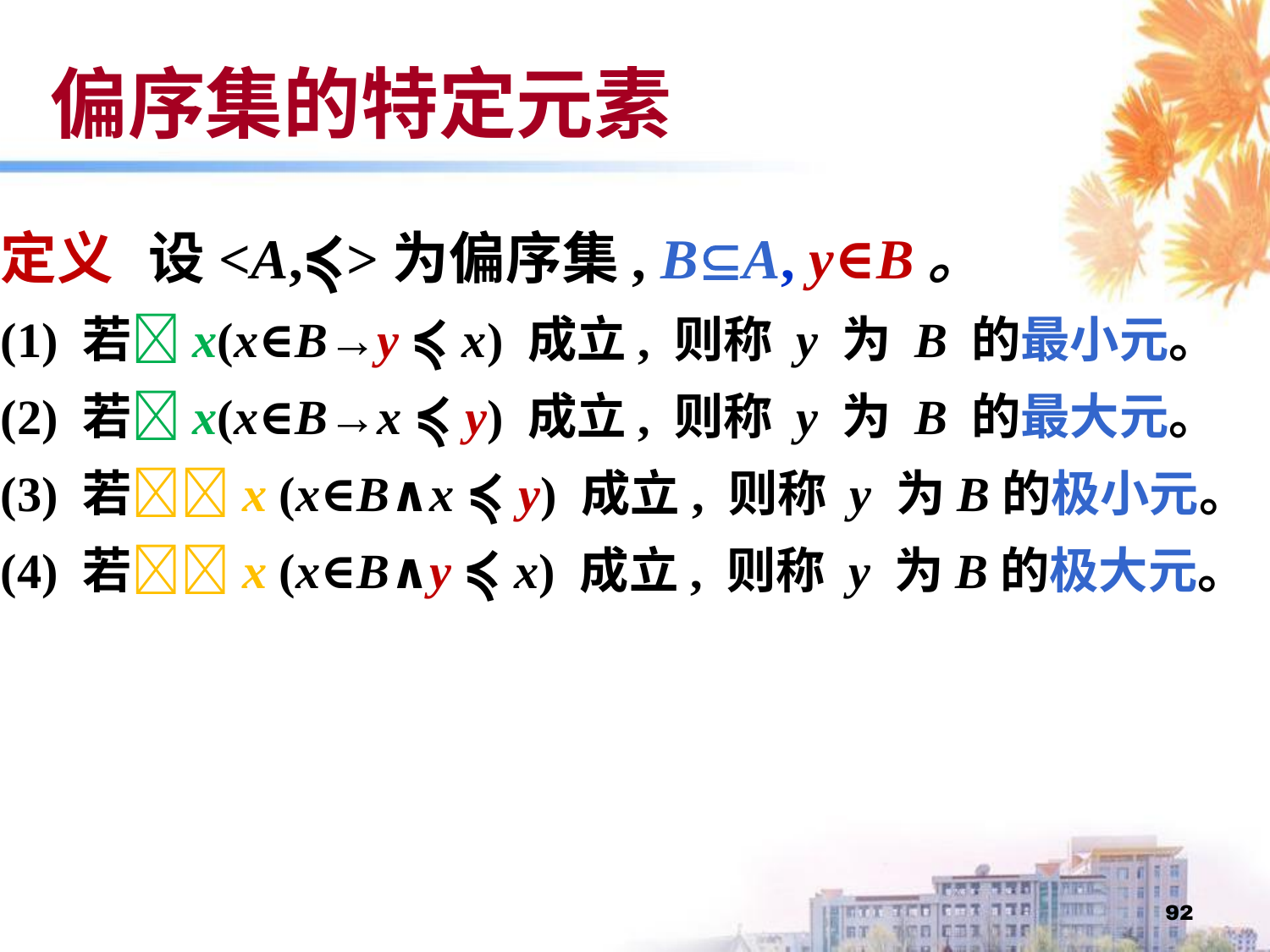

# 偏序集的特定元素
定义   设<A,≼>为偏序集, B⊆A, y∈B。
(1) 若∀x(x∈B→y ≼ x) 成立, 则称 y 为 B 的最小元。
(2) 若∀x(x∈B→x ≼ y) 成立, 则称 y 为 B 的最大元。
(3) 若¬∃x (x∈B∧x ≼ y) 成立, 则称 y 为B的极小元。
(4) 若¬∃x (x∈B∧y ≼ x) 成立, 则称 y 为B的极大元。
92